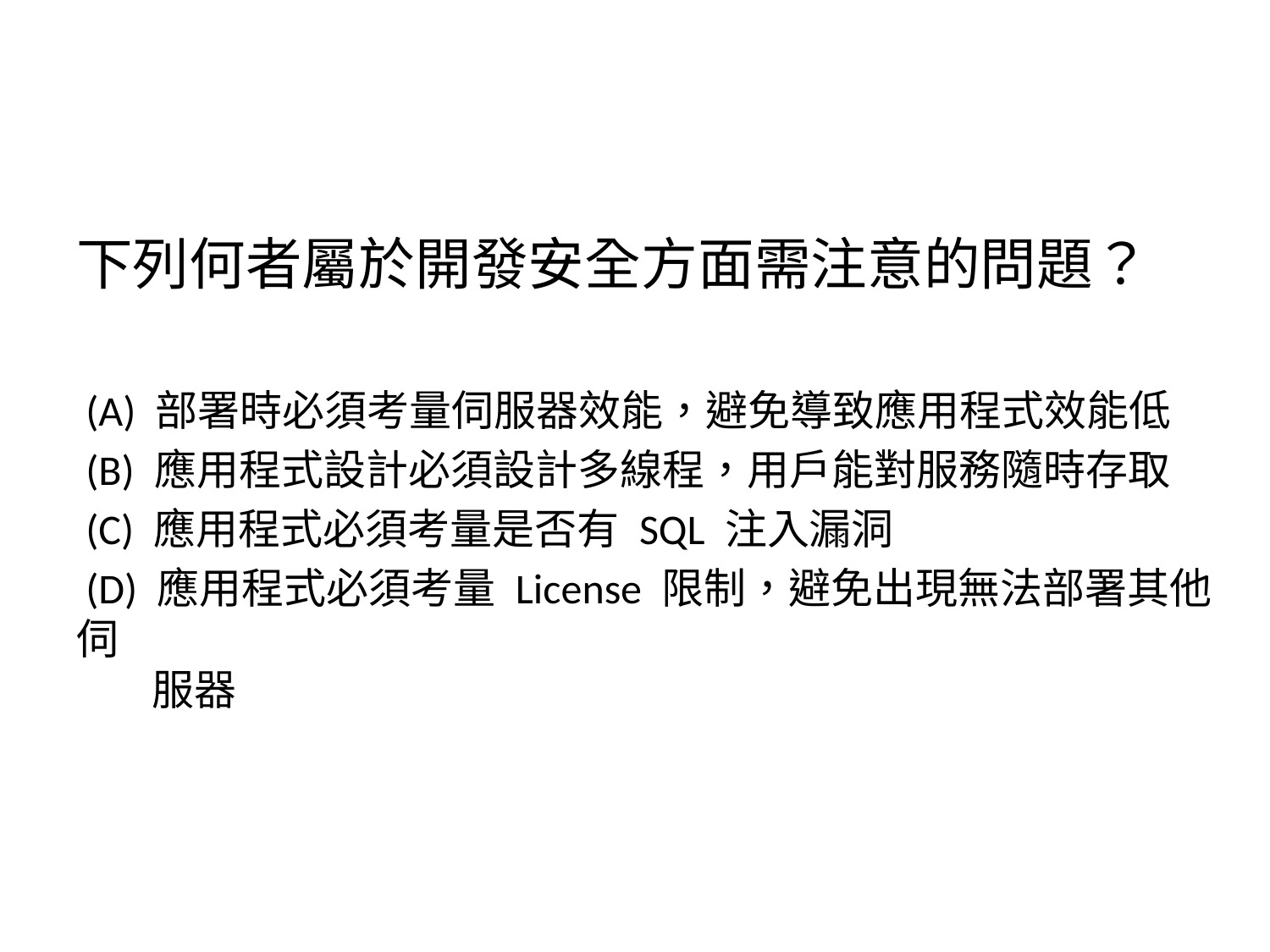

下列何者屬於開發安全方面需注意的問題？

 (A) 部署時必須考量伺服器效能，避免導致應用程式效能低
 (B) 應用程式設計必須設計多線程，用戶能對服務隨時存取
 (C) 應用程式必須考量是否有 SQL 注入漏洞
 (D) 應用程式必須考量 License 限制，避免出現無法部署其他伺
        服器